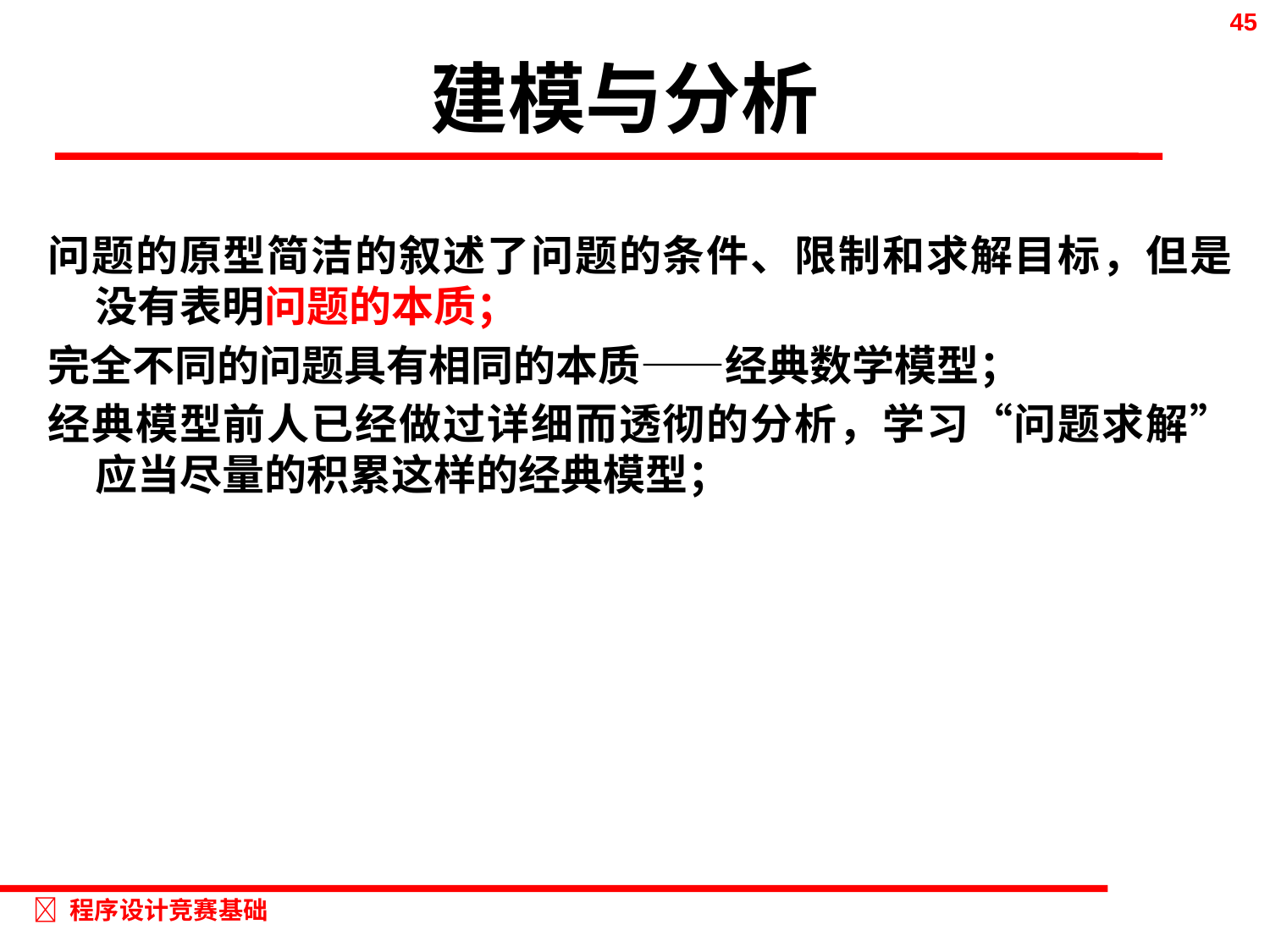

# 建模与分析
问题的原型简洁的叙述了问题的条件、限制和求解目标，但是没有表明问题的本质；
完全不同的问题具有相同的本质——经典数学模型；
经典模型前人已经做过详细而透彻的分析，学习“问题求解”应当尽量的积累这样的经典模型；